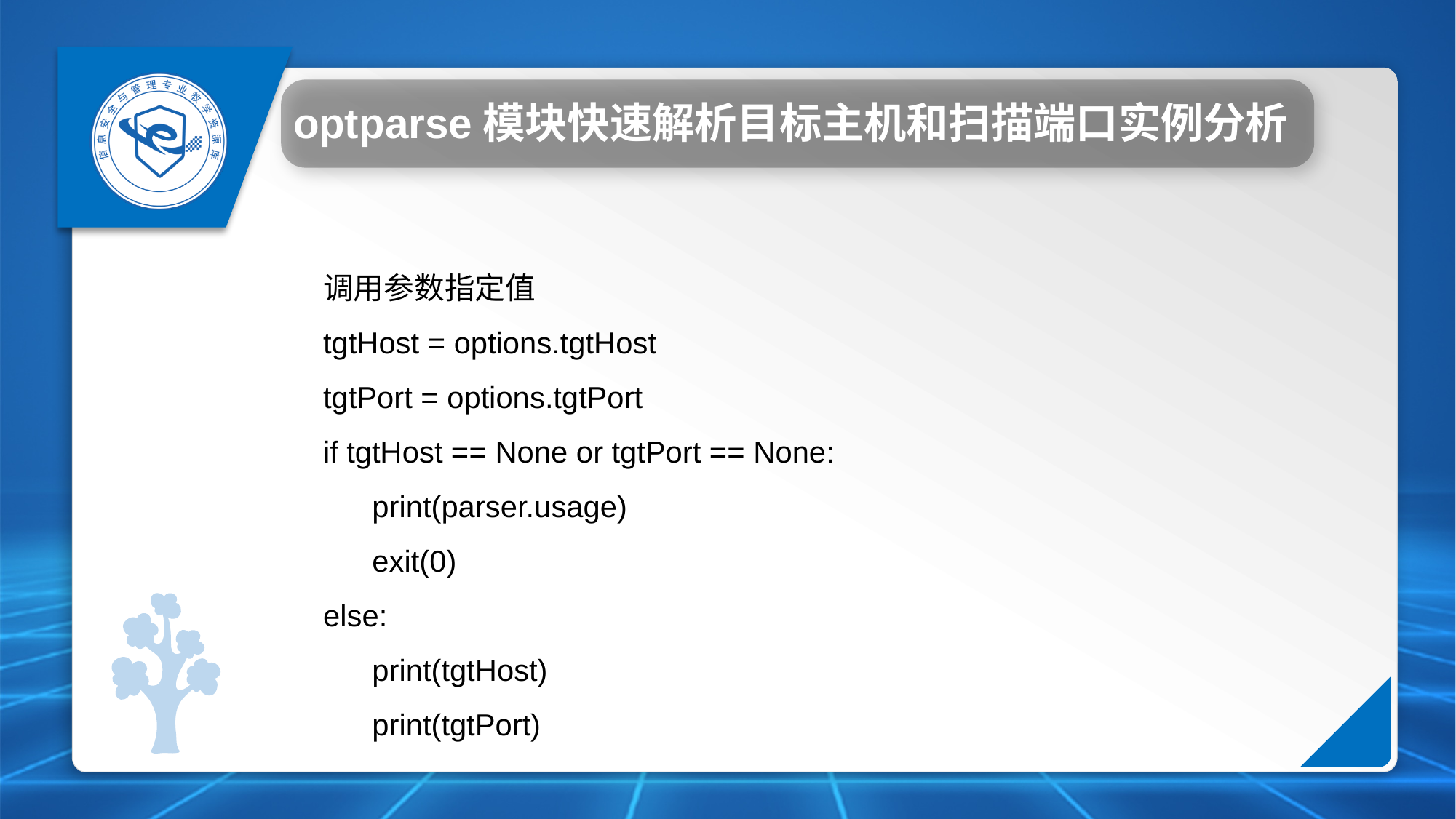

optparse模块快速解析目标主机和扫描端口实例分析
调用参数指定值
tgtHost = options.tgtHost
tgtPort = options.tgtPort
if tgtHost == None or tgtPort == None:
	print(parser.usage)
	exit(0)
else:
	print(tgtHost)
	print(tgtPort)